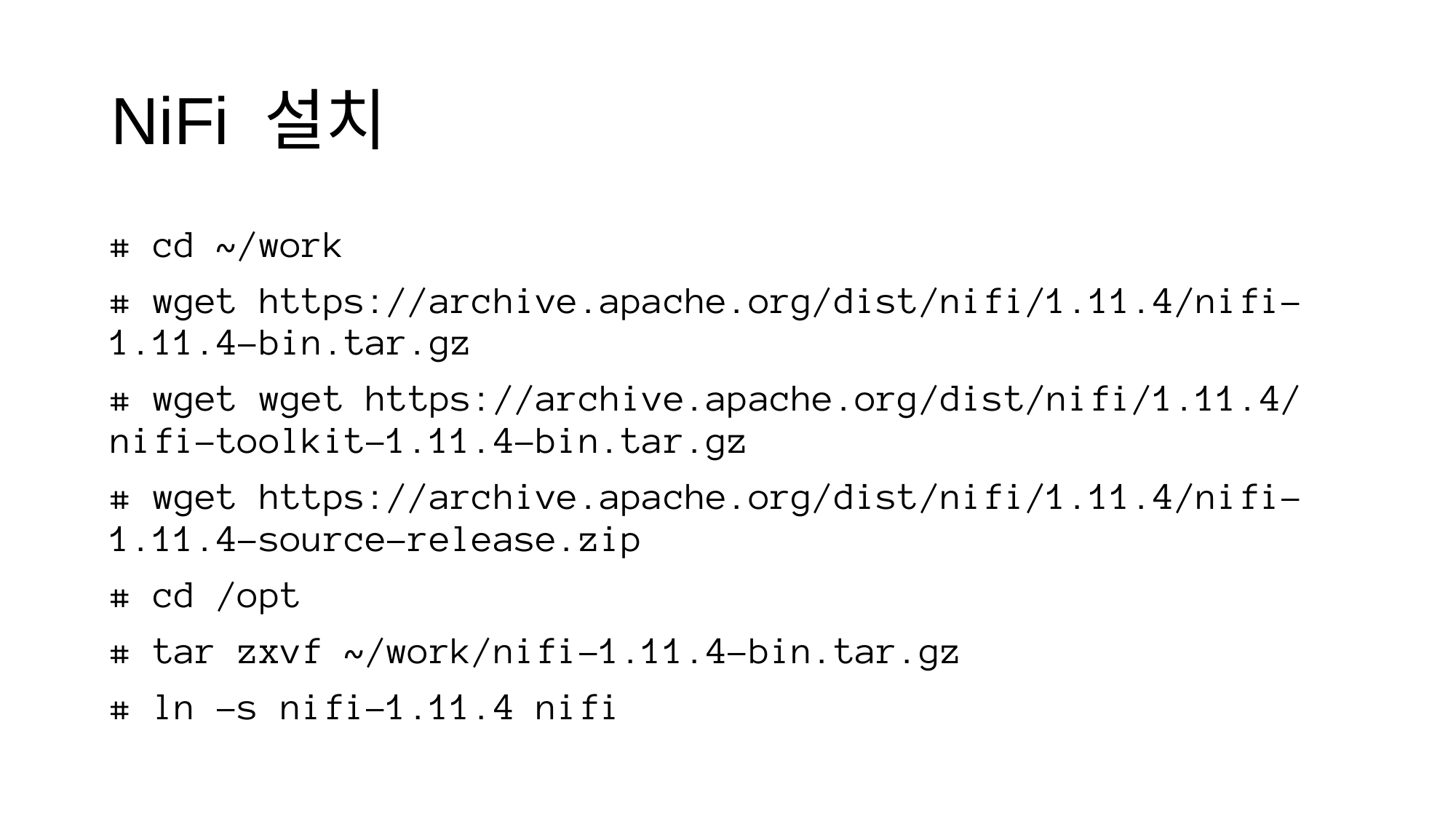

# NiFi 설치
# cd ~/work
# wget https://archive.apache.org/dist/nifi/1.11.4/nifi-1.11.4-bin.tar.gz
# wget wget https://archive.apache.org/dist/nifi/1.11.4/nifi-toolkit-1.11.4-bin.tar.gz
# wget https://archive.apache.org/dist/nifi/1.11.4/nifi-1.11.4-source-release.zip
# cd /opt
# tar zxvf ~/work/nifi-1.11.4-bin.tar.gz
# ln -s nifi-1.11.4 nifi